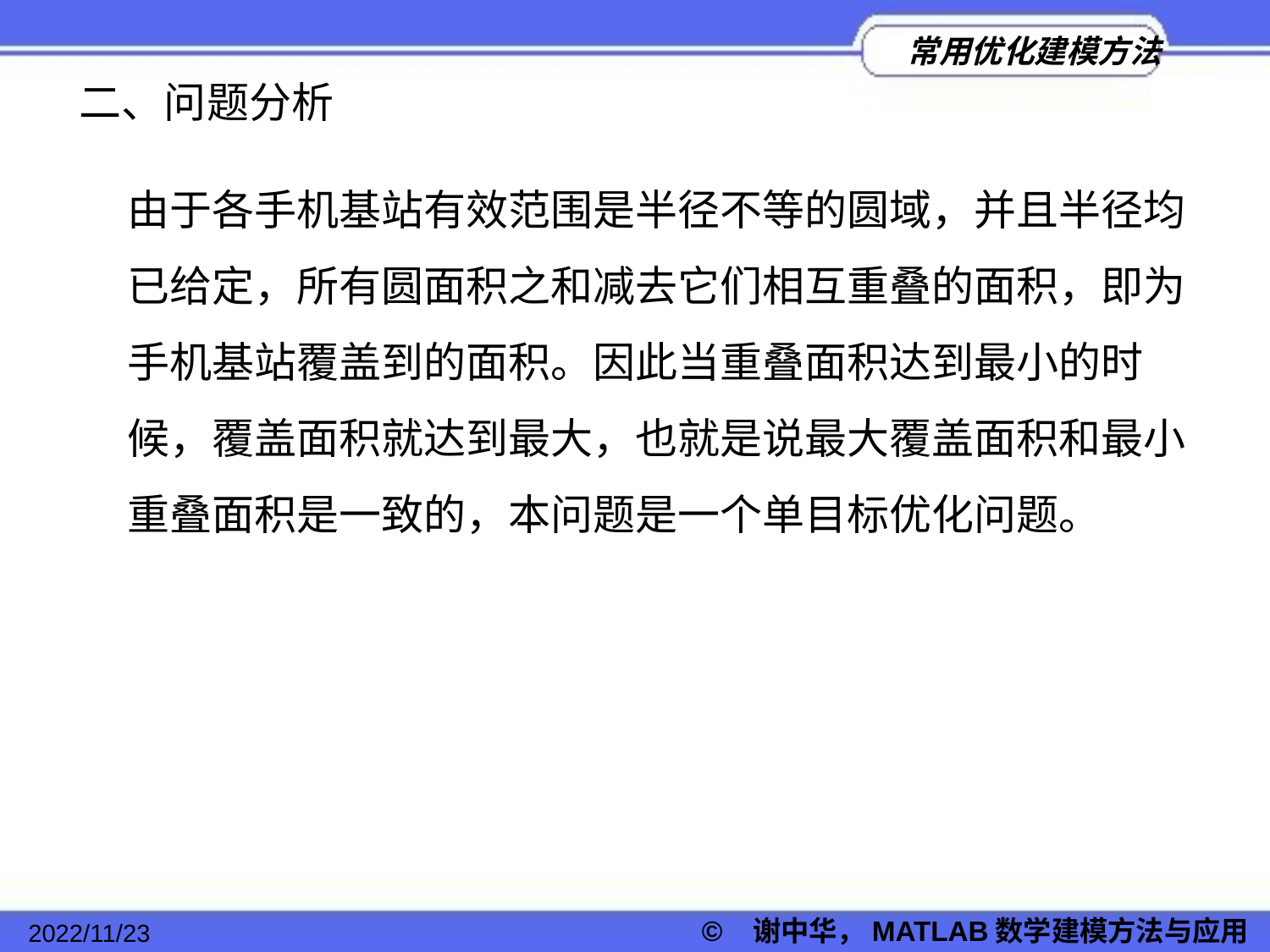

二、问题分析
由于各手机基站有效范围是半径不等的圆域，并且半径均已给定，所有圆面积之和减去它们相互重叠的面积，即为手机基站覆盖到的面积。因此当重叠面积达到最小的时候，覆盖面积就达到最大，也就是说最大覆盖面积和最小重叠面积是一致的，本问题是一个单目标优化问题。
2022/11/23
©   谢中华，MATLAB数学建模方法与应用